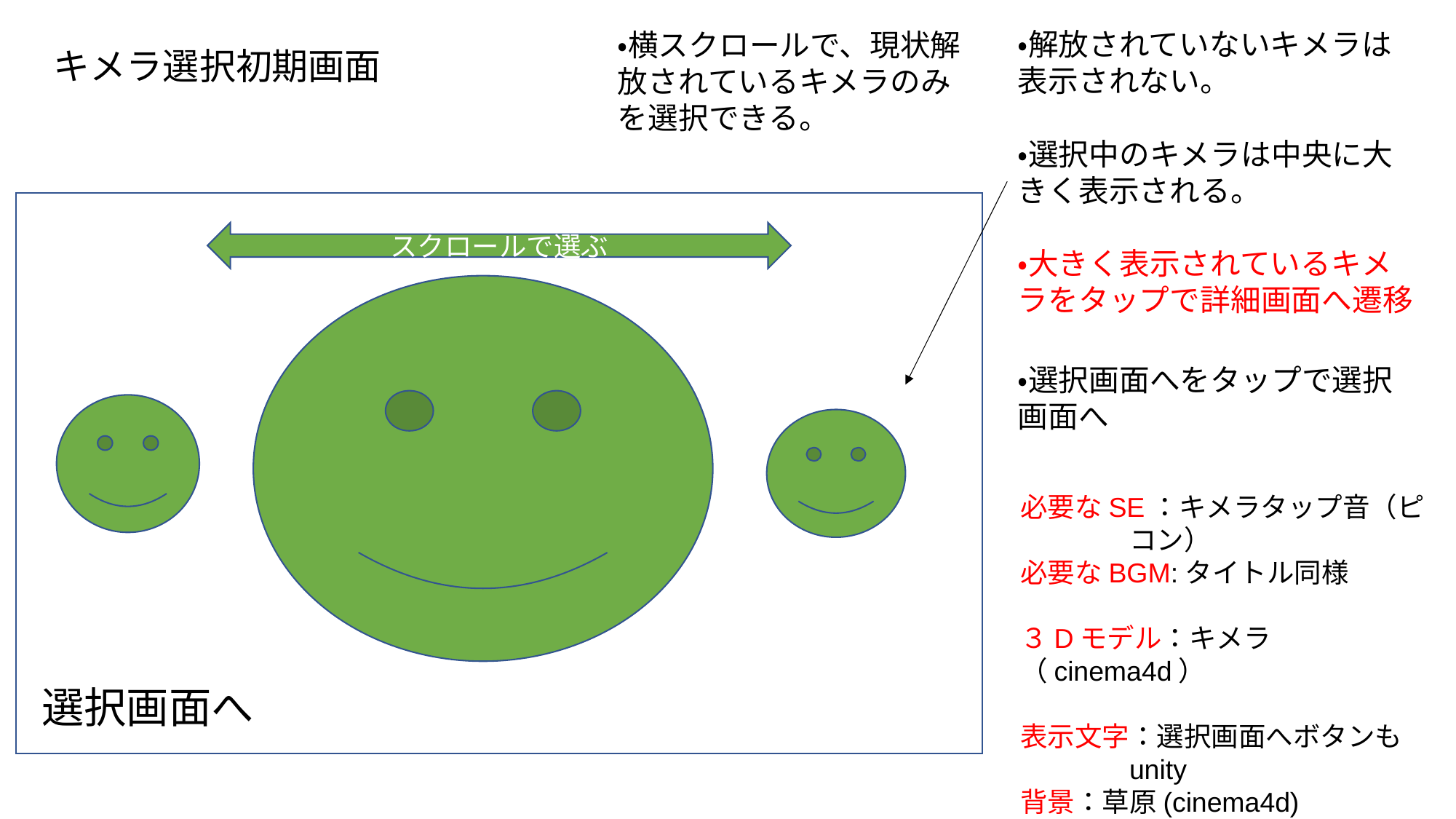

・横スクロールで、現状解放されているキメラのみを選択できる。
・解放されていないキメラは表示されない。

・選択中のキメラは中央に大きく表示される。

・大きく表示されているキメラをタップで詳細画面へ遷移

・選択画面へをタップで選択画面へ
キメラ選択初期画面

スクロールで選ぶ

必要なSE：キメラタップ音（ピ　	コン）
必要なBGM:タイトル同様

３Dモデル：キメラ（cinema4d）

表示文字：選択画面へボタンも	unity
背景：草原(cinema4d)
選択画面へ